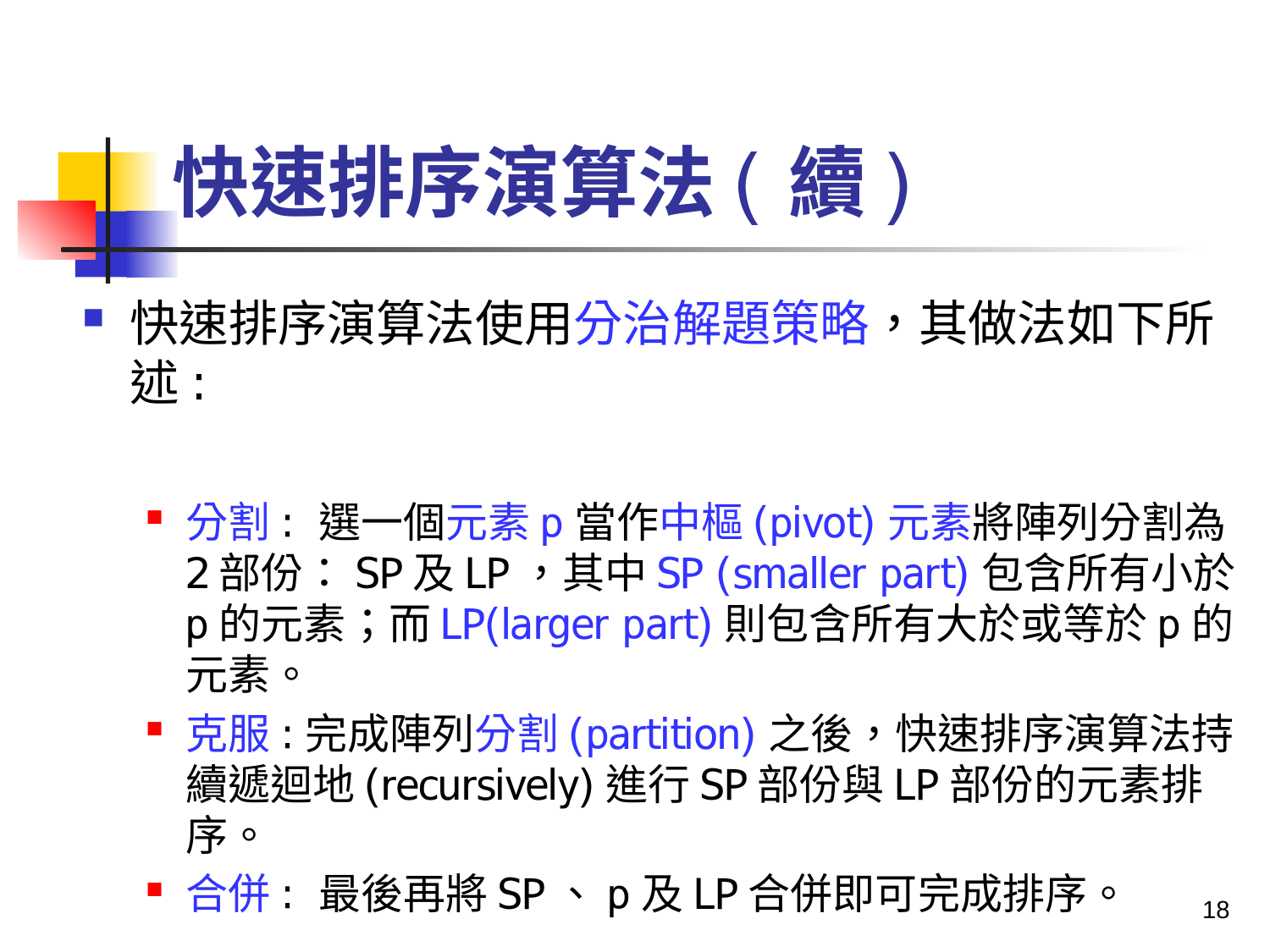

# 快速排序演算法(續)
快速排序演算法使用分治解題策略，其做法如下所述:

分割: 選一個元素p當作中樞(pivot)元素將陣列分割為2部份：SP及LP，其中SP (smaller part)包含所有小於p的元素；而LP(larger part)則包含所有大於或等於p的元素。
克服:完成陣列分割(partition)之後，快速排序演算法持續遞迴地(recursively)進行SP部份與LP部份的元素排序。
合併: 最後再將SP、p及LP合併即可完成排序。
18